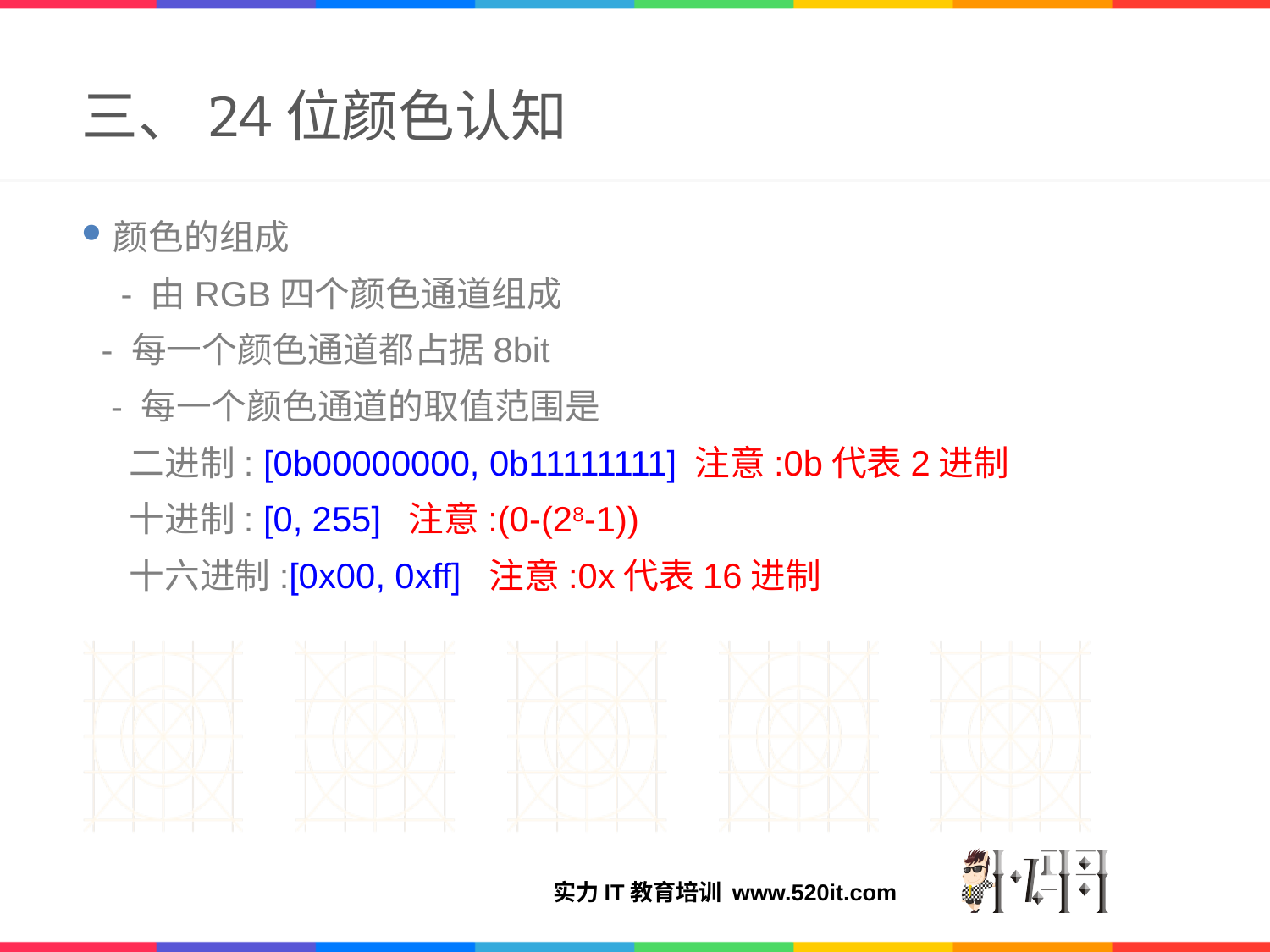

# 三、24位颜色认知
颜色的组成
    - 由RGB四个颜色通道组成
  - 每一个颜色通道都占据8bit
   - 每一个颜色通道的取值范围是
     二进制: [0b00000000, 0b11111111] 注意:0b代表2进制
     十进制: [0, 255]  注意:(0-(28-1))
     十六进制:[0x00, 0xff]  注意:0x代表16进制